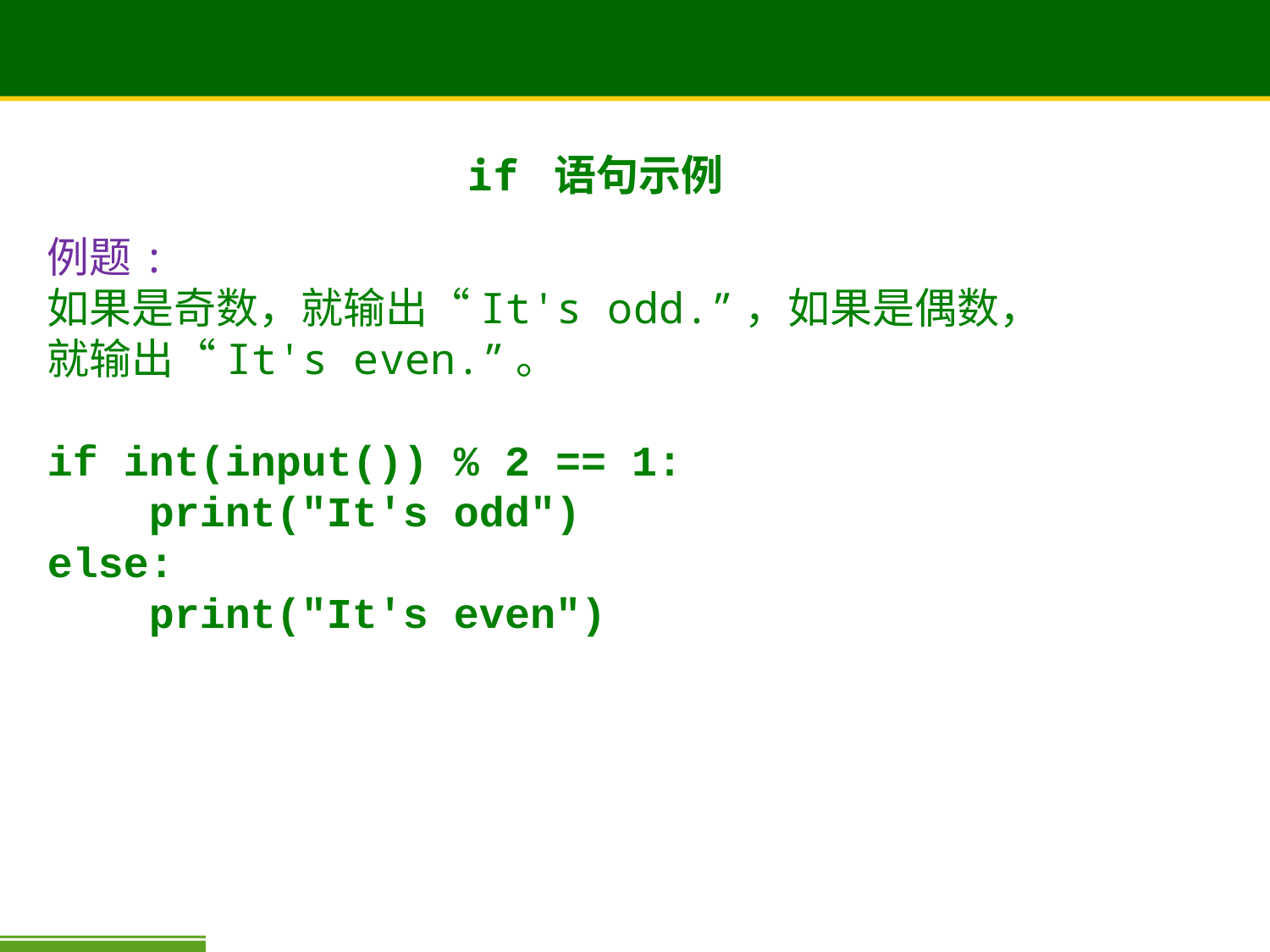

# if 语句示例
例题: 写一个判断整数奇偶性的程序，要求输入一个整数，
如果是奇数，就输出“It's odd.”，如果是偶数，
就输出“It's even.”。

if int(input()) % 2 == 1:
    print("It's odd")
else:
    print("It's even")